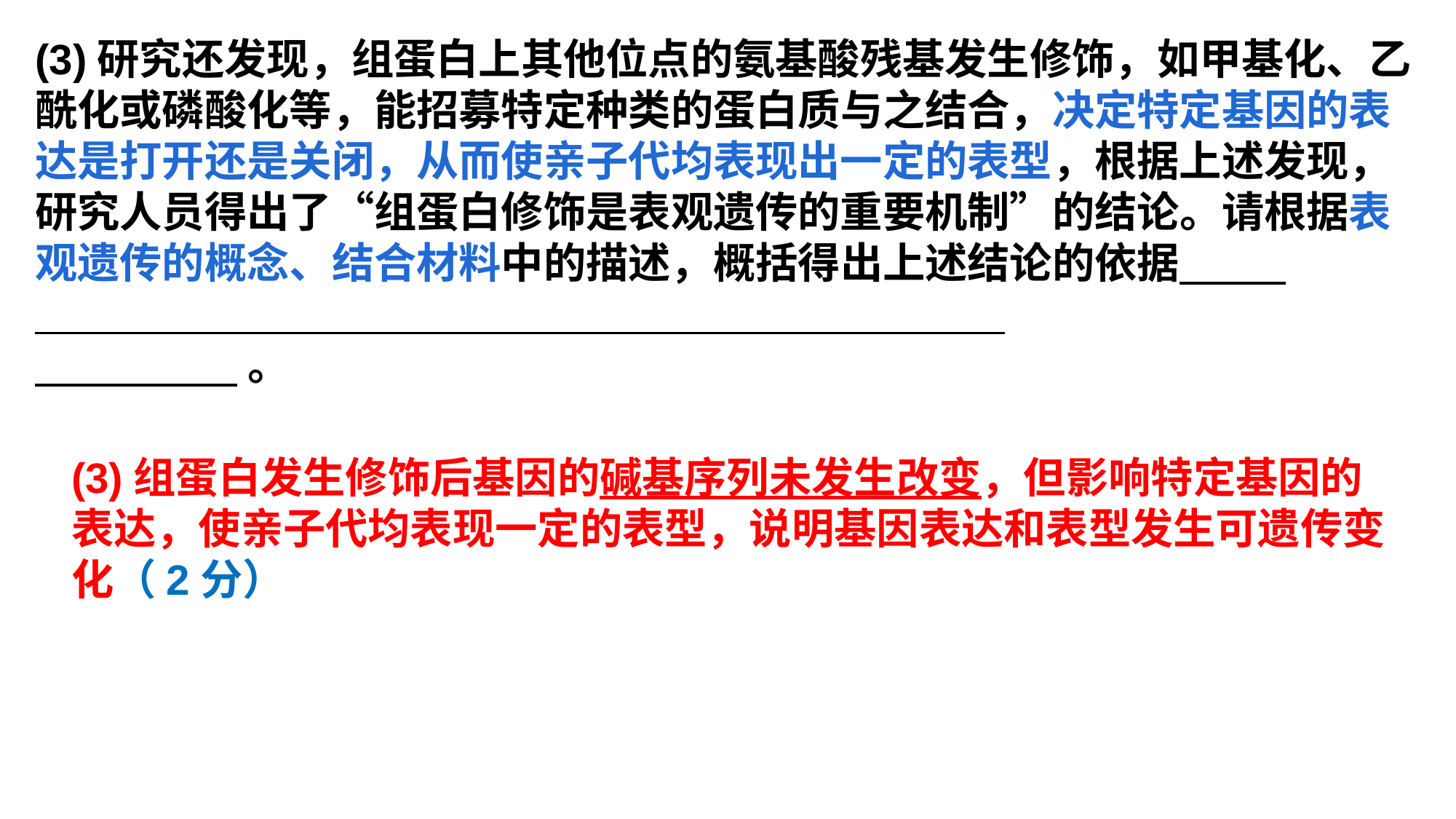

(3)研究还发现，组蛋白上其他位点的氨基酸残基发生修饰，如甲基化、乙酰化或磷酸化等，能招募特定种类的蛋白质与之结合，决定特定基因的表达是打开还是关闭，从而使亲子代均表现出一定的表型，根据上述发现，研究人员得出了“组蛋白修饰是表观遗传的重要机制”的结论。请根据表观遗传的概念、结合材料中的描述，概括得出上述结论的依据                                                                                                                  。
(3)组蛋白发生修饰后基因的碱基序列未发生改变，但影响特定基因的表达，使亲子代均表现一定的表型，说明基因表达和表型发生可遗传变化（2分）